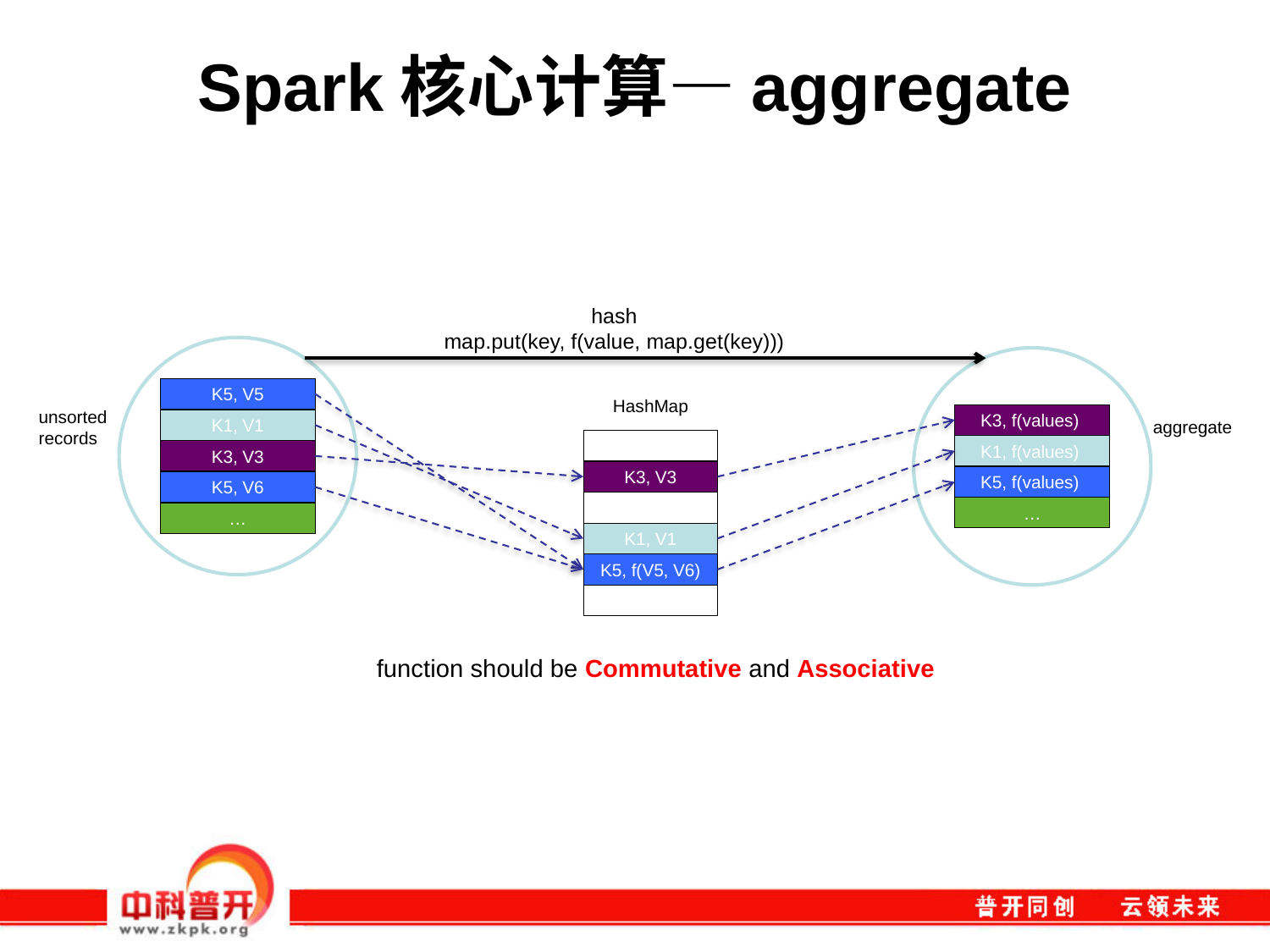

# Spark核心计算—aggregate
hash
map.put(key, f(value, map.get(key)))

K5, V5
K1, V1
K3, V3
K5, V6
…

K3, f(values)
K1, f(values)
K5, f(values)
…
HashMap

K3, V3

K1, V1
K5, f(V5, V6)
…
unsorted records
aggregate
function should be Commutative and Associative